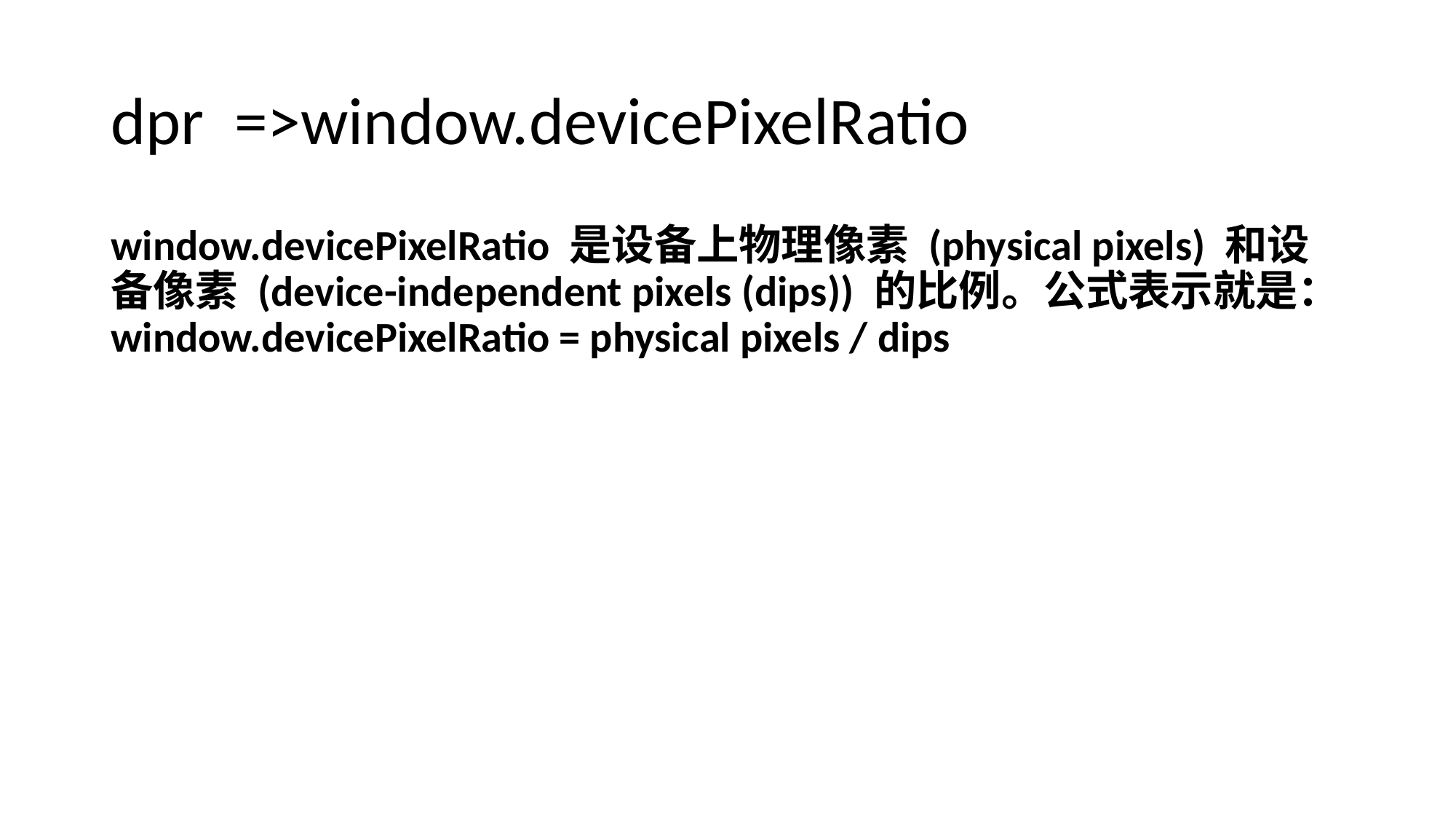

# dpr  =>window.devicePixelRatio
window.devicePixelRatio 是设备上物理像素 (physical pixels) 和设备像素 (device-independent pixels (dips)) 的比例。公式表示就是：window.devicePixelRatio = physical pixels / dips